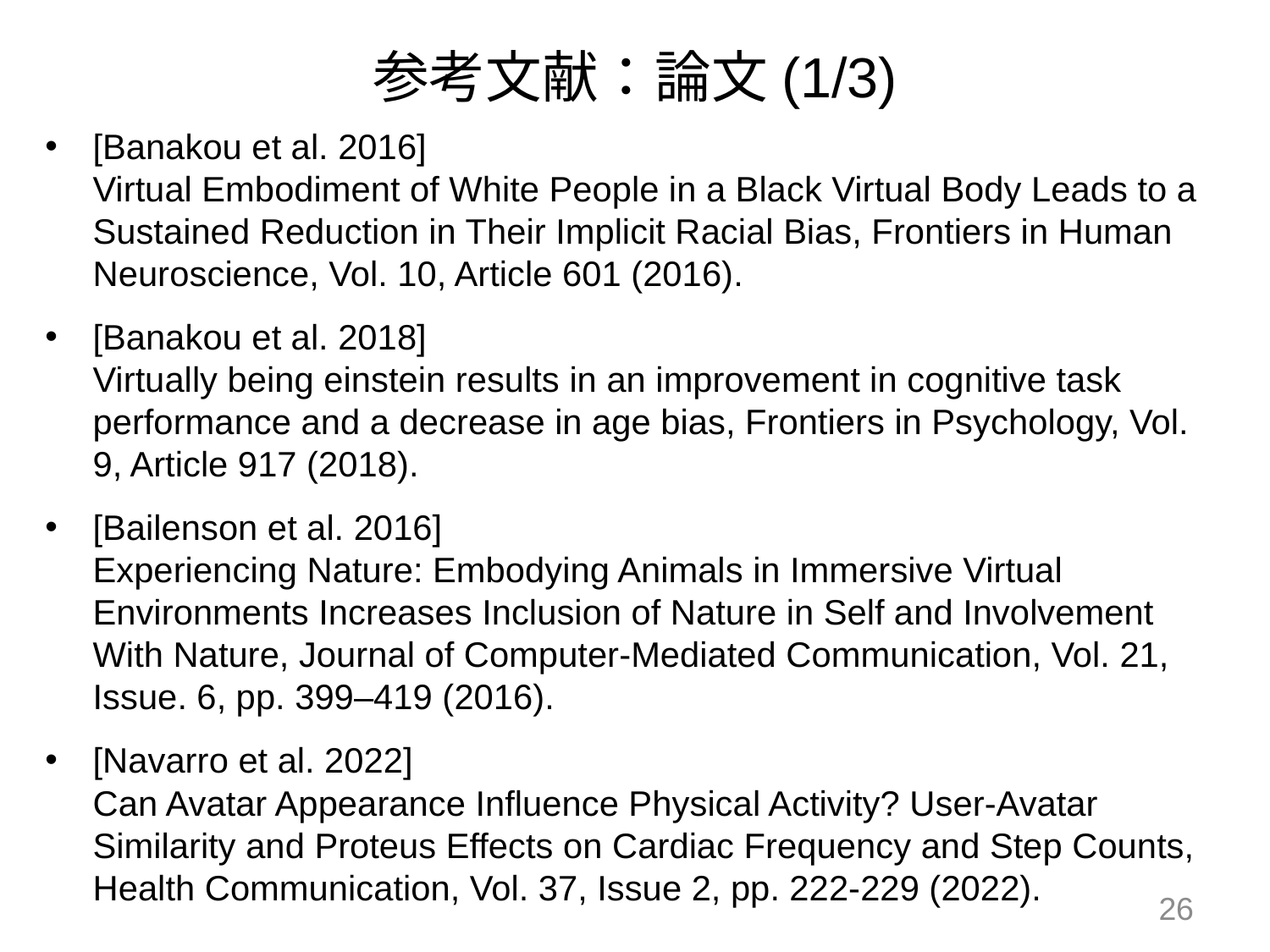

# 参考文献：論文(1/3)
[Banakou et al. 2016]
Virtual Embodiment of White People in a Black Virtual Body Leads to a Sustained Reduction in Their Implicit Racial Bias, Frontiers in Human Neuroscience, Vol. 10, Article 601 (2016).
[Banakou et al. 2018]
Virtually being einstein results in an improvement in cognitive task performance and a decrease in age bias, Frontiers in Psychology, Vol. 9, Article 917 (2018).
[Bailenson et al. 2016]
Experiencing Nature: Embodying Animals in Immersive Virtual Environments Increases Inclusion of Nature in Self and Involvement With Nature, Journal of Computer-Mediated Communication, Vol. 21, Issue. 6, pp. 399–419 (2016).
[Navarro et al. 2022]
Can Avatar Appearance Influence Physical Activity? User-Avatar Similarity and Proteus Effects on Cardiac Frequency and Step Counts, Health Communication, Vol. 37, Issue 2, pp. 222-229 (2022).
26